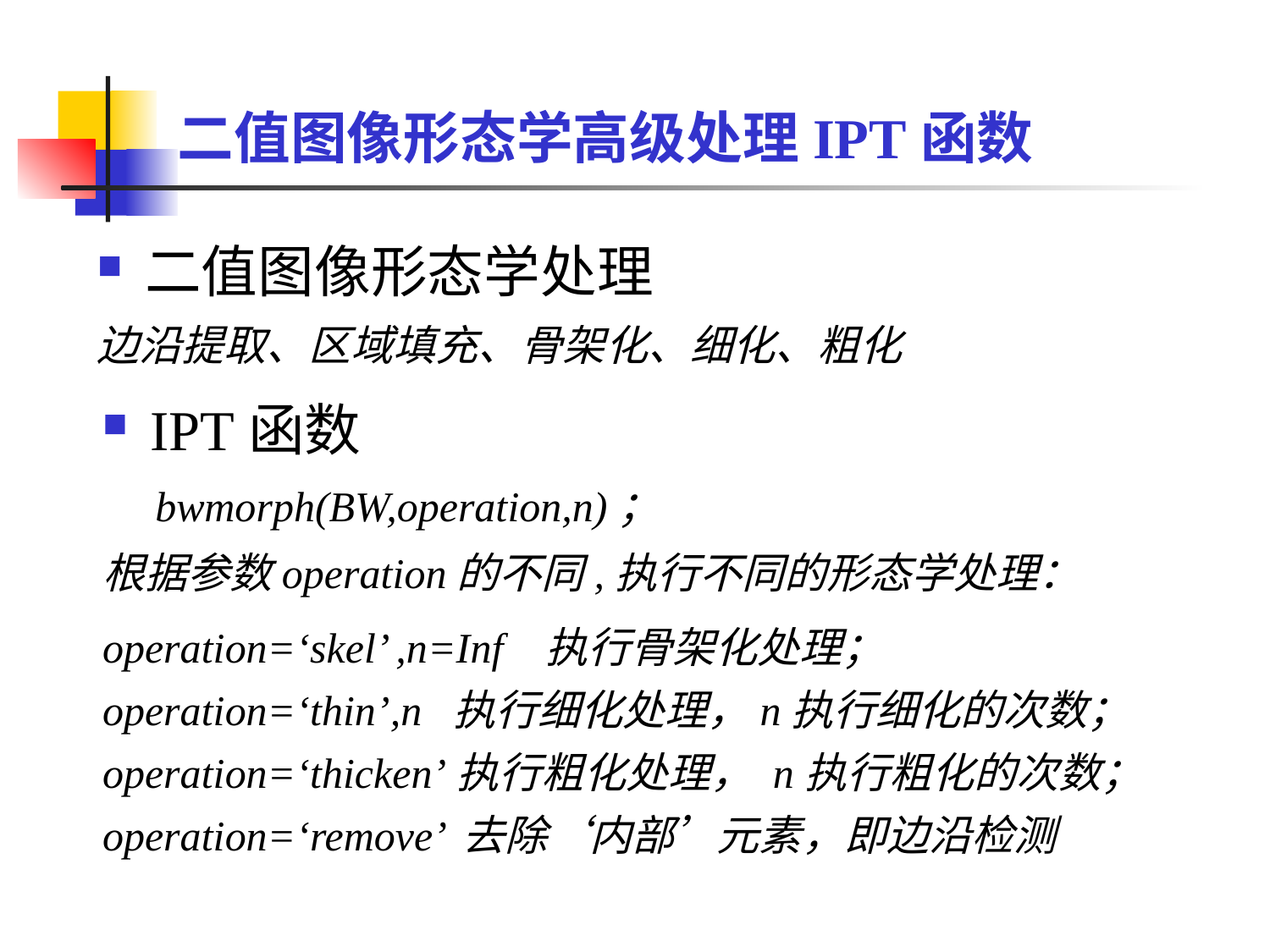

# 二值图像形态学高级处理IPT函数
二值图像形态学处理
边沿提取、区域填充、骨架化、细化、粗化

IPT函数
     bwmorph(BW,operation,n)；
根据参数operation的不同,执行不同的形态学处理：
operation=‘skel’ ,n=Inf   执行骨架化处理；
operation=‘thin’,n  执行细化处理，n执行细化的次数；
operation=‘thicken’执行粗化处理， n执行粗化的次数；
operation=‘remove’ 去除‘内部’元素，即边沿检测